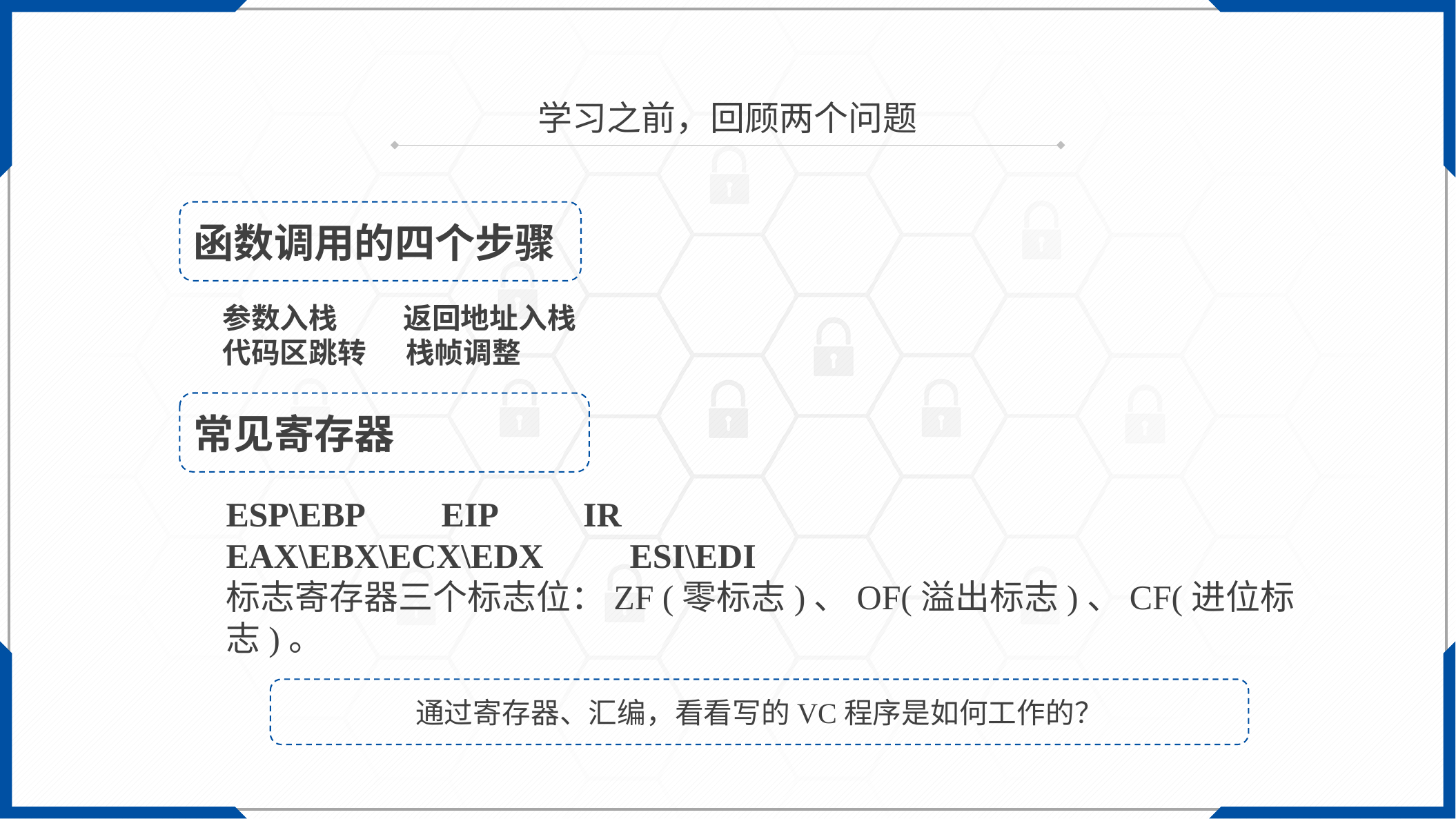

学习之前，回顾两个问题
函数调用的四个步骤
参数入栈          返回地址入栈
代码区跳转      栈帧调整
常见寄存器
ESP\EBP         EIP          IR
EAX\EBX\ECX\EDX          ESI\EDI
标志寄存器三个标志位：ZF (零标志)、OF(溢出标志)、CF(进位标志)。

通过寄存器、汇编，看看写的VC程序是如何工作的？